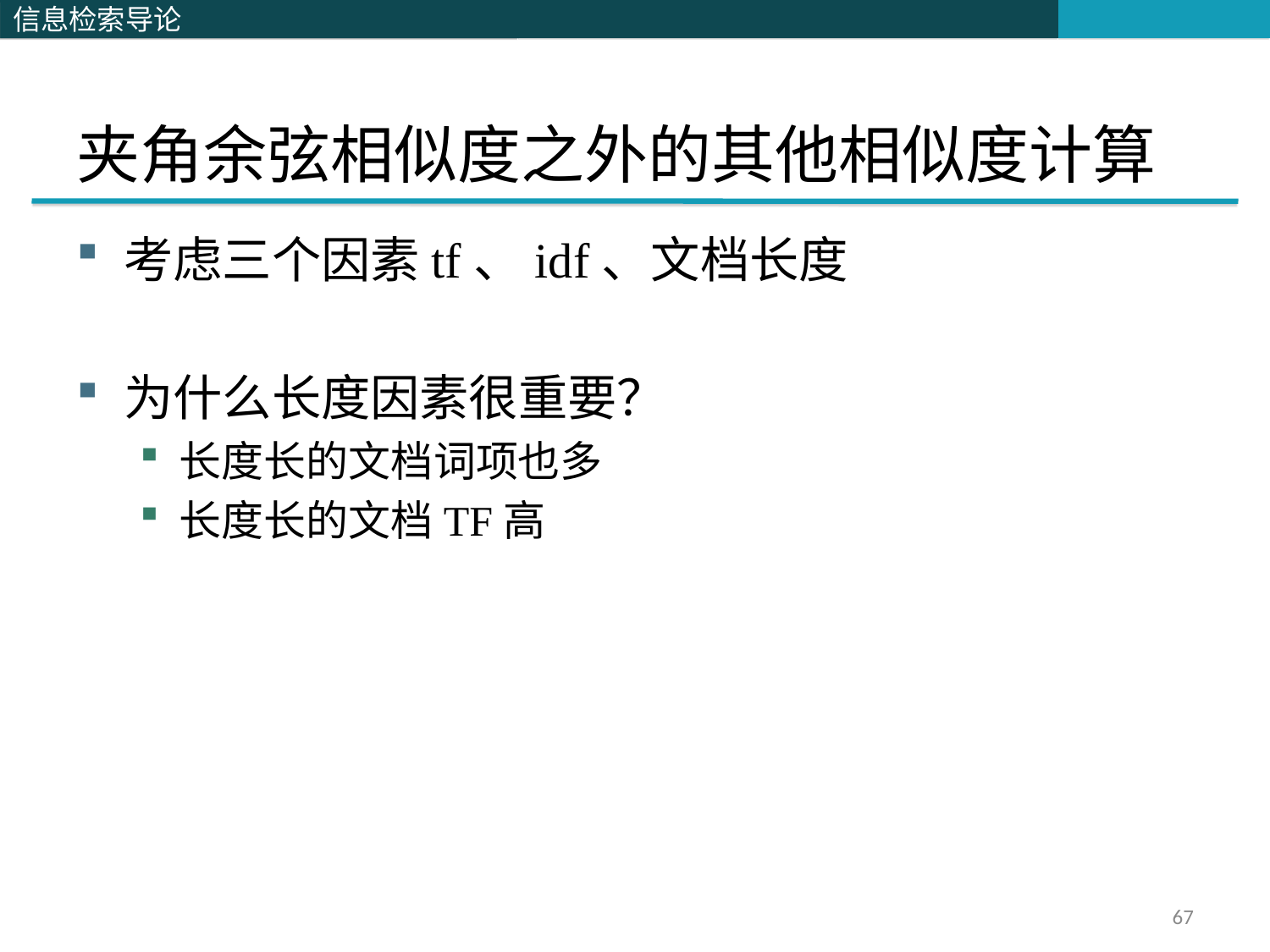

# 夹角余弦相似度之外的其他相似度计算
考虑三个因素tf、idf、文档长度

为什么长度因素很重要？
长度长的文档词项也多
长度长的文档TF高

67